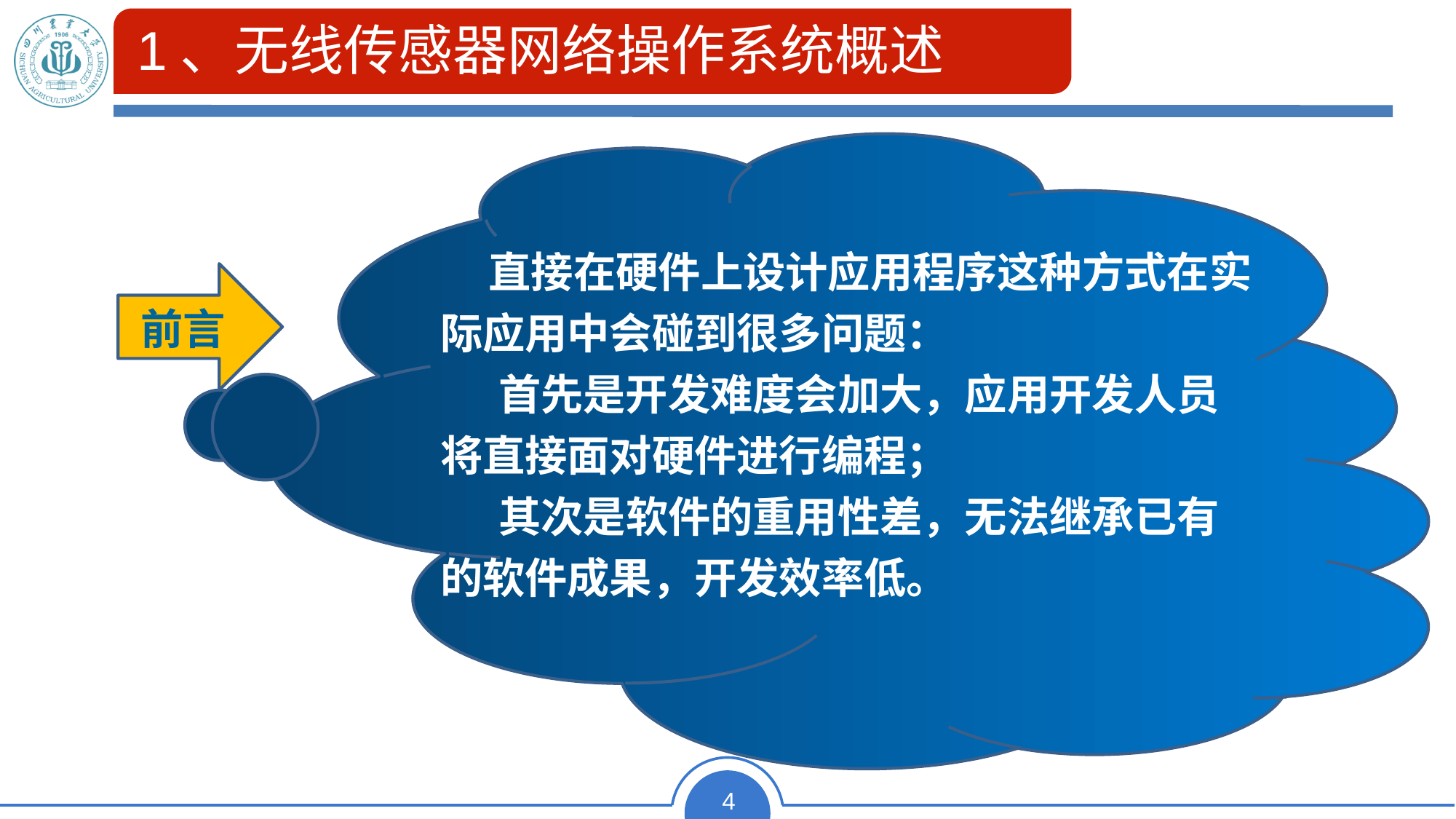

# 1、无线传感器网络操作系统概述
    直接在硬件上设计应用程序这种方式在实际应用中会碰到很多问题：
     首先是开发难度会加大，应用开发人员将直接面对硬件进行编程；
     其次是软件的重用性差，无法继承已有的软件成果，开发效率低。

前言